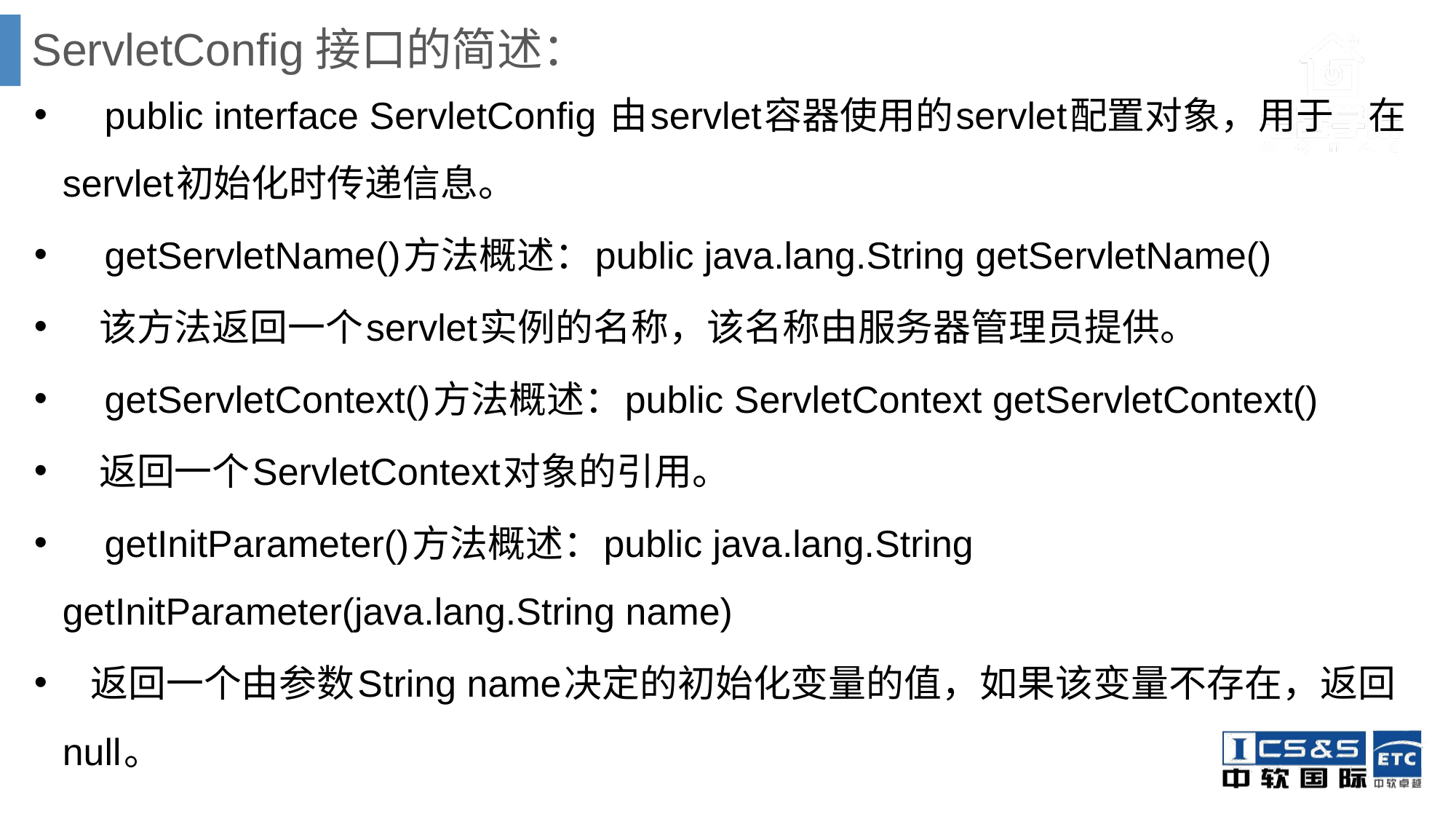

# ServletConfig接口的简述：
    public interface ServletConfig 由servlet容器使用的servlet配置对象，用于    在servlet初始化时传递信息。
    getServletName()方法概述：public java.lang.String getServletName()
    该方法返回一个servlet实例的名称，该名称由服务器管理员提供。
    getServletContext()方法概述：public ServletContext getServletContext()
    返回一个ServletContext对象的引用。
    getInitParameter()方法概述：public java.lang.String getInitParameter(java.lang.String name)
   返回一个由参数String name决定的初始化变量的值，如果该变量不存在，返回null。